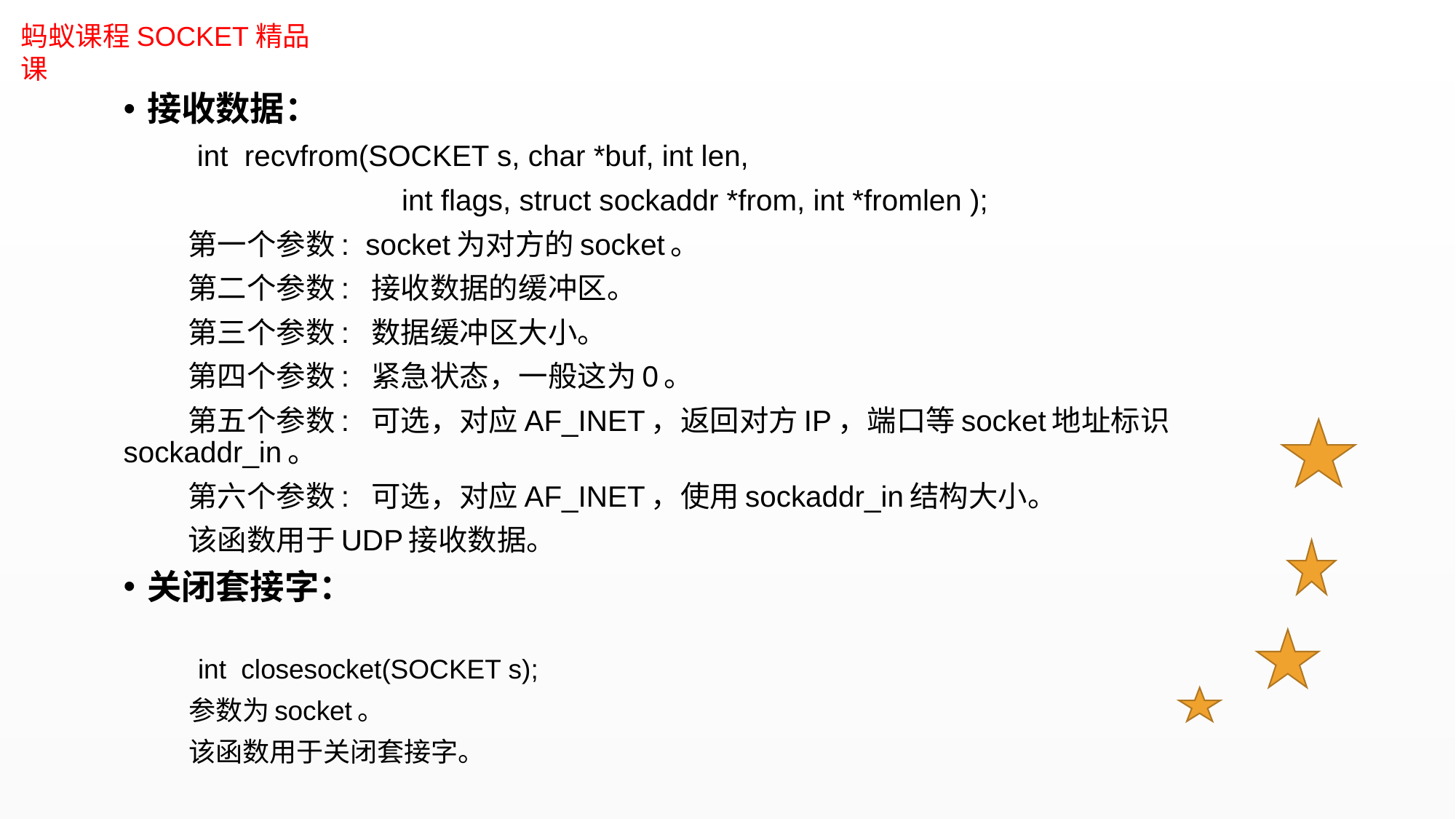

接收数据：
         int  recvfrom(SOCKET s, char *buf, int len,
                                  int flags, struct sockaddr *from, int *fromlen );
         第一个参数:  socket为对方的socket。
         第二个参数:  接收数据的缓冲区。
         第三个参数:  数据缓冲区大小。
         第四个参数:  紧急状态，一般这为0。
         第五个参数:  可选，对应AF_INET，返回对方IP，端口等socket地址标识sockaddr_in。
         第六个参数:  可选，对应AF_INET，使用sockaddr_in结构大小。
         该函数用于UDP接收数据。
关闭套接字：
          int  closesocket(SOCKET s);
          参数为socket。
          该函数用于关闭套接字。